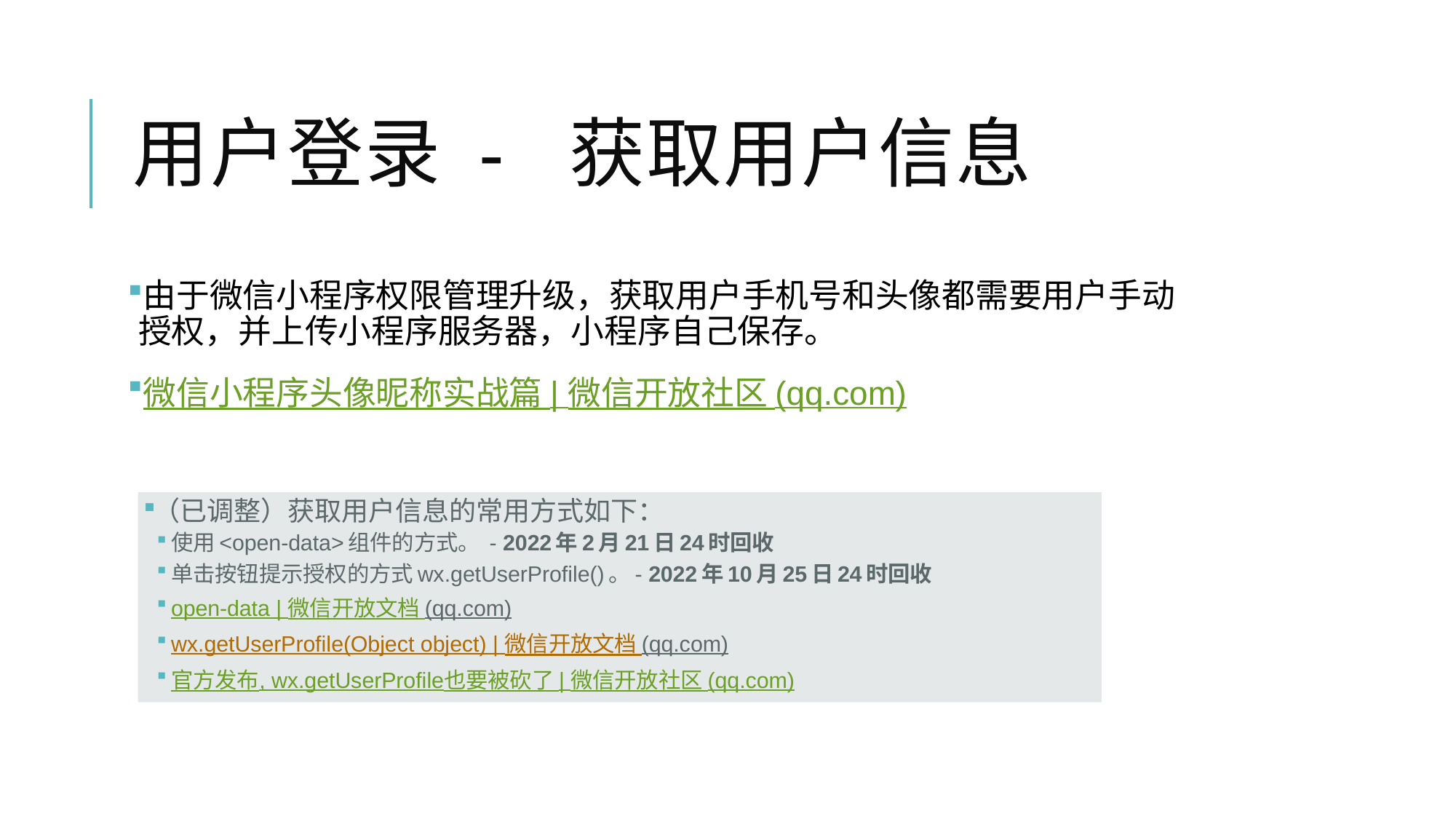

# 用户登录 -  获取用户信息
由于微信小程序权限管理升级，获取用户手机号和头像都需要用户手动授权，并上传小程序服务器，小程序自己保存。
微信小程序头像昵称实战篇 | 微信开放社区 (qq.com)
（已调整）获取用户信息的常用方式如下：
使用<open-data>组件的方式。 - 2022年2月21日24时回收
单击按钮提示授权的方式wx.getUserProfile()。- 2022年10月25日24时回收
open-data | 微信开放文档 (qq.com)
wx.getUserProfile(Object object) | 微信开放文档 (qq.com)
官方发布, wx.getUserProfile也要被砍了 | 微信开放社区 (qq.com)